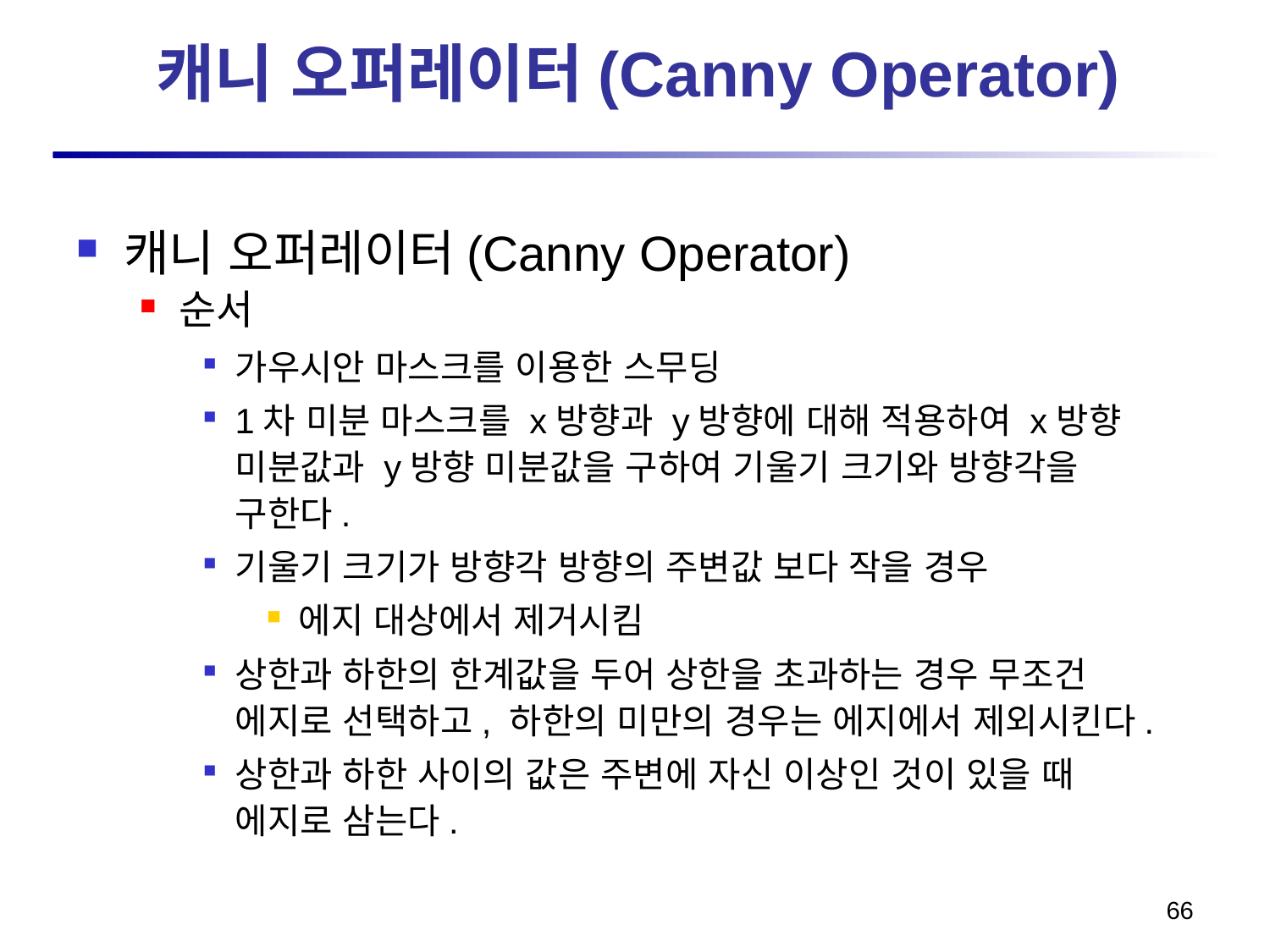

# 캐니 오퍼레이터(Canny Operator)
캐니 오퍼레이터(Canny Operator)
순서
가우시안 마스크를 이용한 스무딩
1차 미분 마스크를 x방향과 y방향에 대해 적용하여 x방향 미분값과 y방향 미분값을 구하여 기울기 크기와 방향각을 구한다.
기울기 크기가 방향각 방향의 주변값 보다 작을 경우
에지 대상에서 제거시킴
상한과 하한의 한계값을 두어 상한을 초과하는 경우 무조건 에지로 선택하고, 하한의 미만의 경우는 에지에서 제외시킨다.
상한과 하한 사이의 값은 주변에 자신 이상인 것이 있을 때 에지로 삼는다.
66